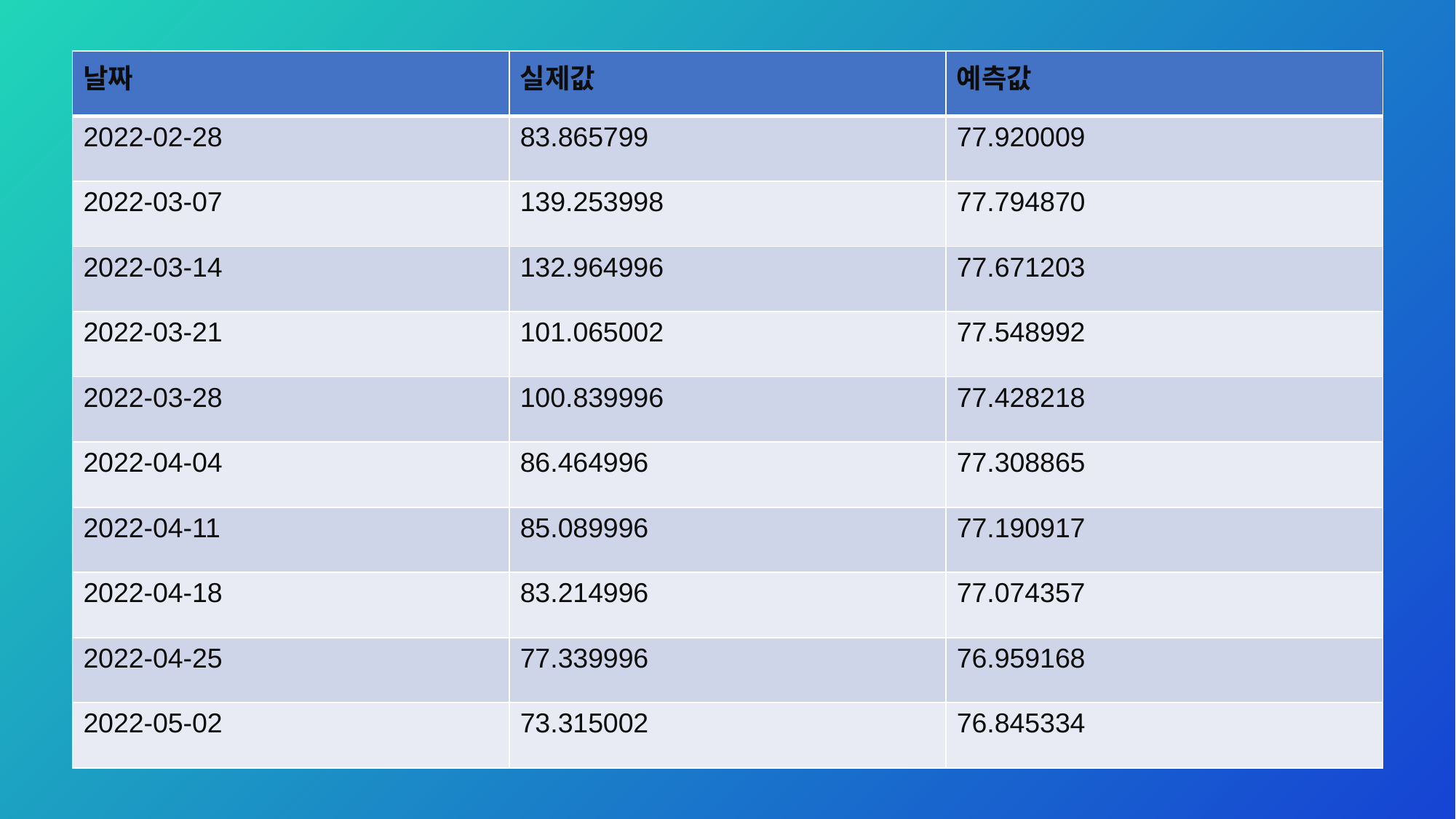

| 날짜 | 실제값 | 예측값 |
| --- | --- | --- |
| 2022-02-28 | 83.865799 | 77.920009 |
| 2022-03-07 | 139.253998 | 77.794870 |
| 2022-03-14 | 132.964996 | 77.671203 |
| 2022-03-21 | 101.065002 | 77.548992 |
| 2022-03-28 | 100.839996 | 77.428218 |
| 2022-04-04 | 86.464996 | 77.308865 |
| 2022-04-11 | 85.089996 | 77.190917 |
| 2022-04-18 | 83.214996 | 77.074357 |
| 2022-04-25 | 77.339996 | 76.959168 |
| 2022-05-02 | 73.315002 | 76.845334 |